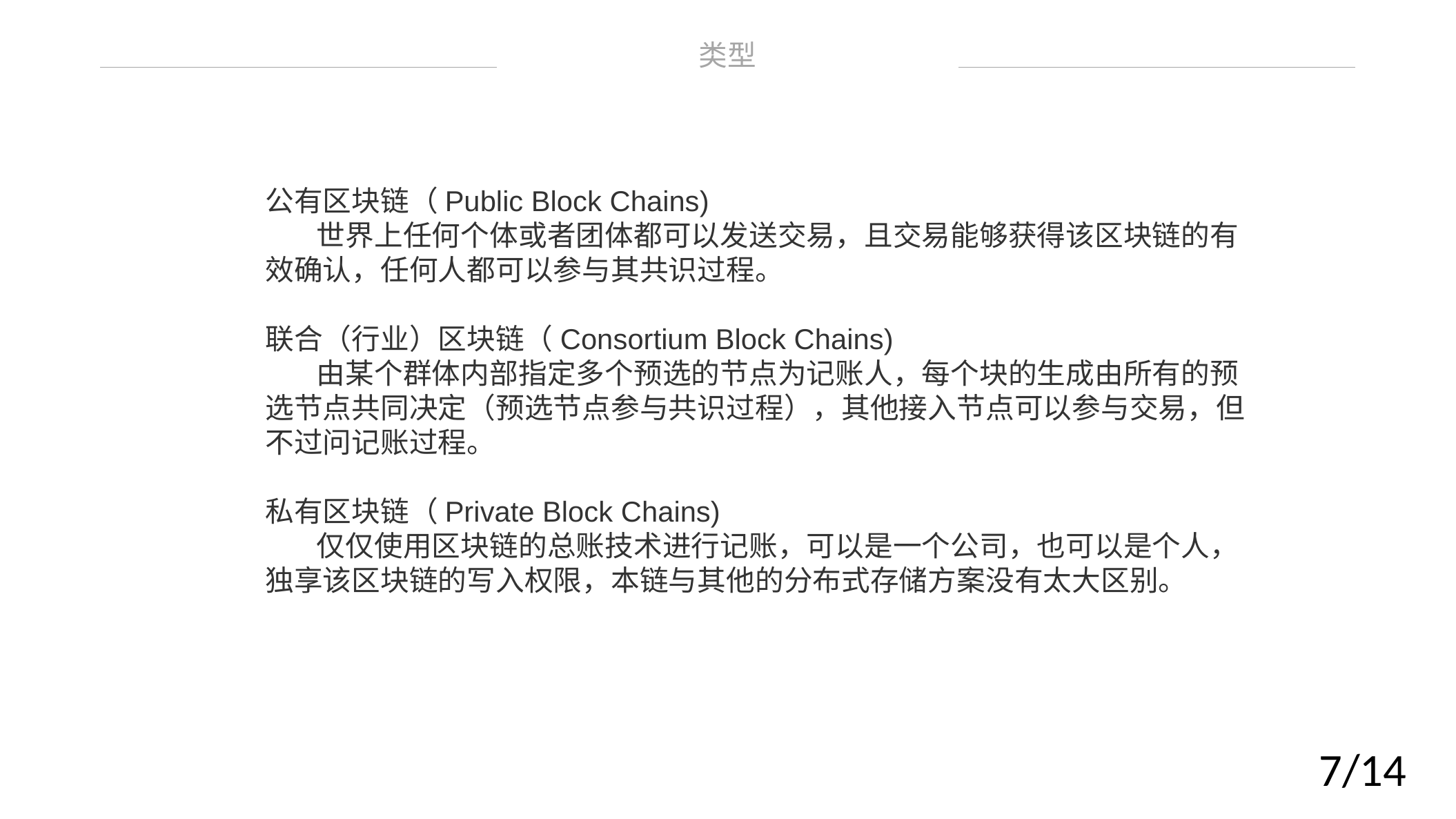

类型

公有区块链（Public Block Chains)
       世界上任何个体或者团体都可以发送交易，且交易能够获得该区块链的有效确认，任何人都可以参与其共识过程。

联合（行业）区块链（Consortium Block Chains)
       由某个群体内部指定多个预选的节点为记账人，每个块的生成由所有的预选节点共同决定（预选节点参与共识过程），其他接入节点可以参与交易，但不过问记账过程。

私有区块链（Private Block Chains)
       仅仅使用区块链的总账技术进行记账，可以是一个公司，也可以是个人，独享该区块链的写入权限，本链与其他的分布式存储方案没有太大区别。
7/14